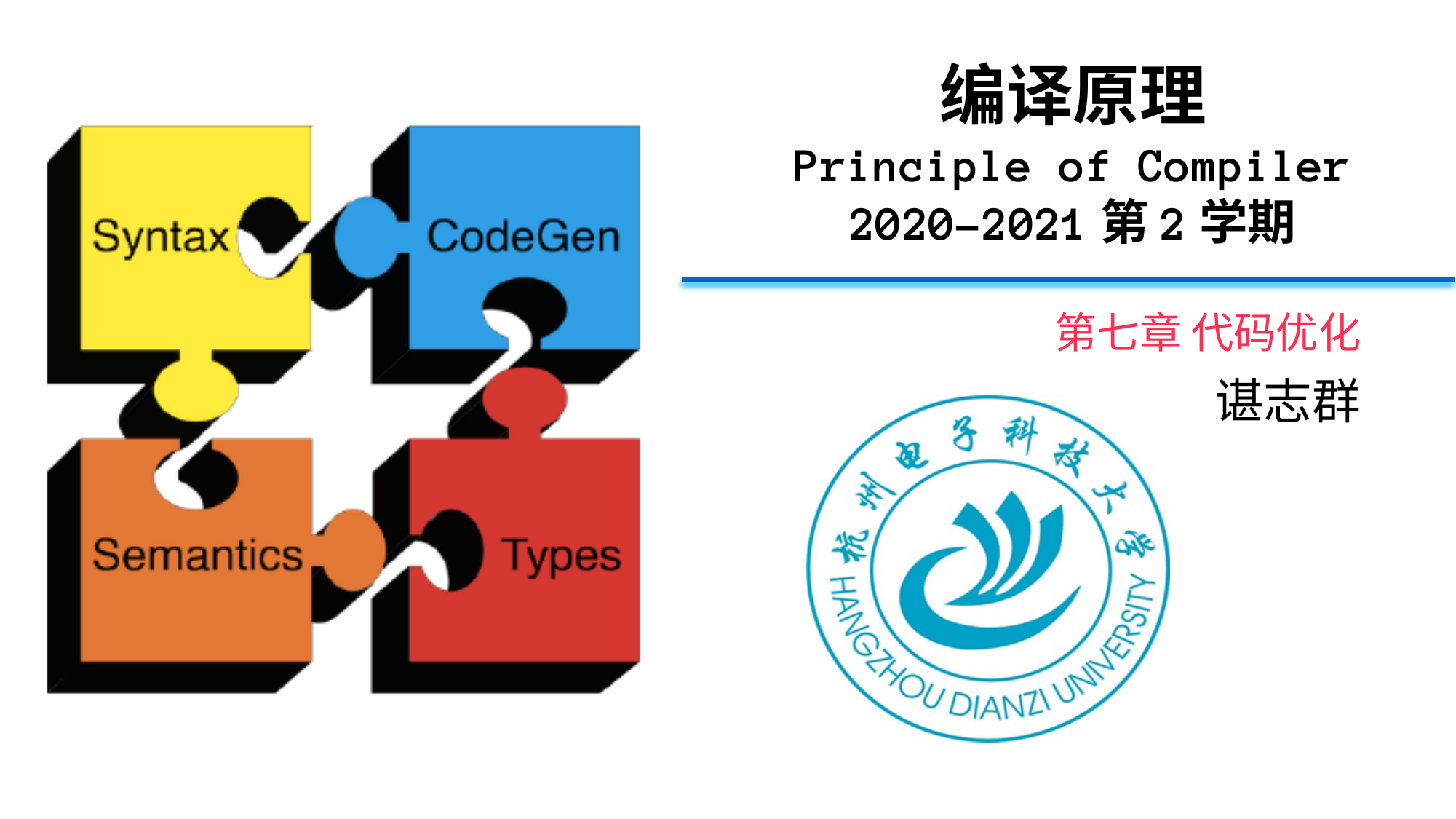

# 编译原理 Principle of Compiler 2020-2021第2学期
第七章 代码优化
谌志群